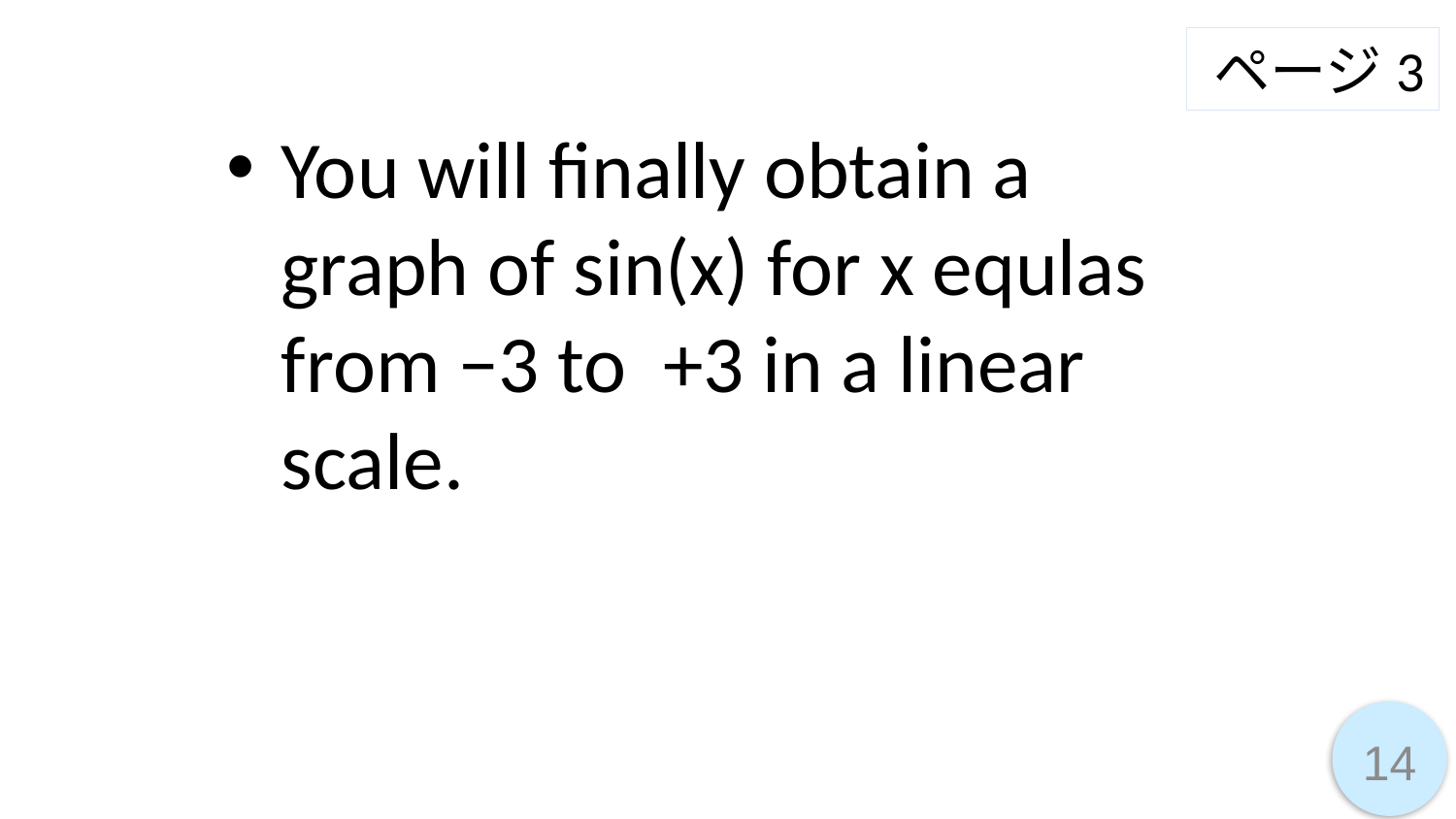

ページ3
You will finally obtain a graph of sin(x) for x equlas from −3 to  +3 in a linear scale.
14